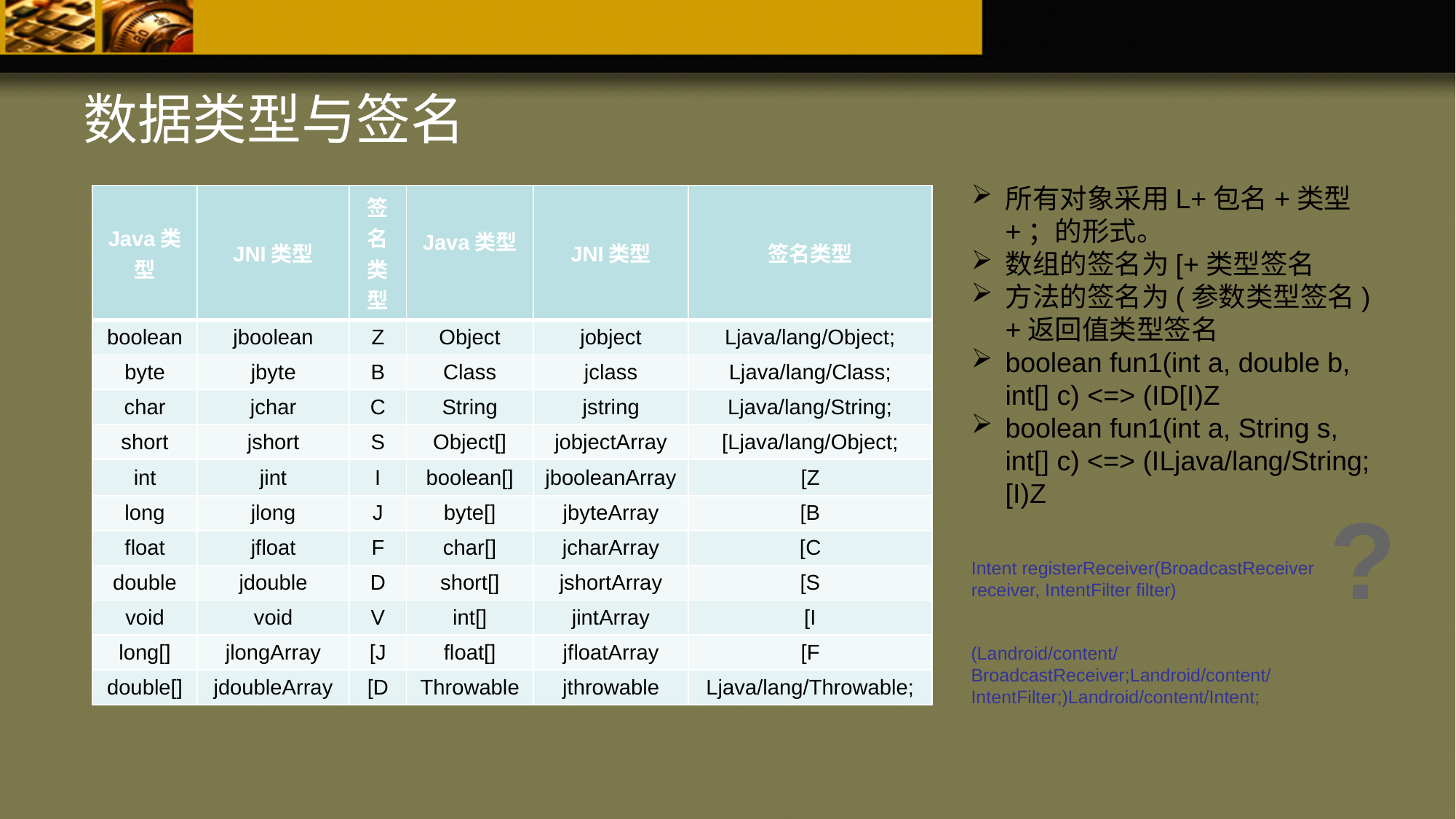

# 数据类型与签名
所有对象采用L+包名+类型+；的形式。
数组的签名为[+类型签名
方法的签名为(参数类型签名)+返回值类型签名
boolean fun1(int a, double b, int[] c) <=> (ID[I)Z
boolean fun1(int a, String s, int[] c) <=> (ILjava/lang/String;[I)Z
| Java类型 | JNI类型 | 签名类型 | Java类型 | JNI类型 | 签名类型 |
| --- | --- | --- | --- | --- | --- |
| boolean | jboolean | Z | Object | jobject | Ljava/lang/Object; |
| byte | jbyte | B | Class | jclass | Ljava/lang/Class; |
| char | jchar | C | String | jstring | Ljava/lang/String; |
| short | jshort | S | Object[] | jobjectArray | [Ljava/lang/Object; |
| int | jint | I | boolean[] | jbooleanArray | [Z |
| long | jlong | J | byte[] | jbyteArray | [B |
| float | jfloat | F | char[] | jcharArray | [C |
| double | jdouble | D | short[] | jshortArray | [S |
| void | void | V | int[] | jintArray | [I |
| long[] | jlongArray | [J | float[] | jfloatArray | [F |
| double[] | jdoubleArray | [D | Throwable | jthrowable | Ljava/lang/Throwable; |
?
Intent registerReceiver(BroadcastReceiver receiver, IntentFilter filter)
(Landroid/content/BroadcastReceiver;Landroid/content/IntentFilter;)Landroid/content/Intent;